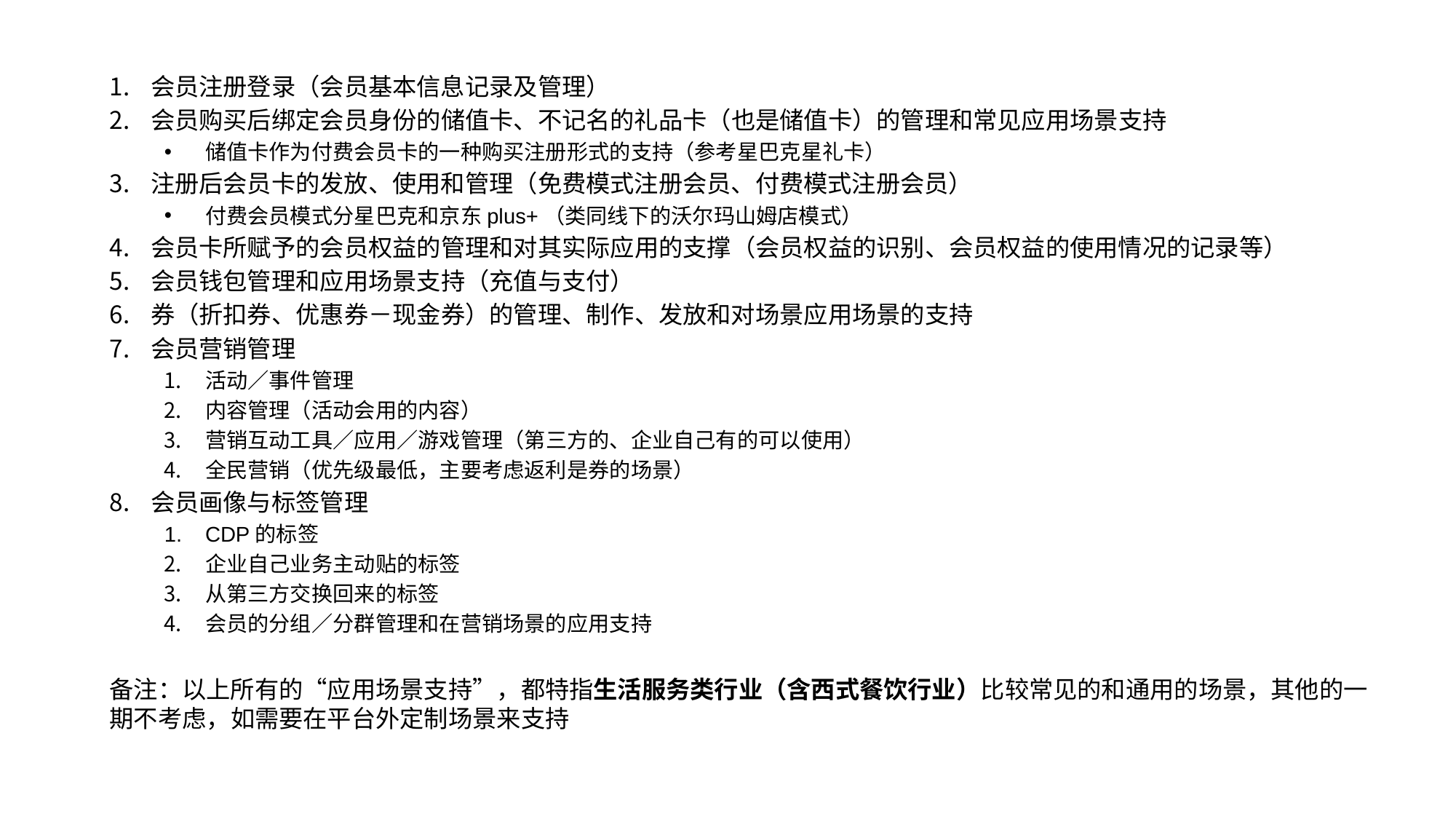

会员注册登录（会员基本信息记录及管理）
会员购买后绑定会员身份的储值卡、不记名的礼品卡（也是储值卡）的管理和常见应用场景支持
储值卡作为付费会员卡的一种购买注册形式的支持（参考星巴克星礼卡）
注册后会员卡的发放、使用和管理（免费模式注册会员、付费模式注册会员）
付费会员模式分星巴克和京东plus+（类同线下的沃尔玛山姆店模式）
会员卡所赋予的会员权益的管理和对其实际应用的支撑（会员权益的识别、会员权益的使用情况的记录等）
会员钱包管理和应用场景支持（充值与支付）
券（折扣券、优惠券－现金券）的管理、制作、发放和对场景应用场景的支持
会员营销管理
活动／事件管理
内容管理（活动会用的内容）
营销互动工具／应用／游戏管理（第三方的、企业自己有的可以使用）
全民营销（优先级最低，主要考虑返利是券的场景）
会员画像与标签管理
CDP的标签
企业自己业务主动贴的标签
从第三方交换回来的标签
会员的分组／分群管理和在营销场景的应用支持

备注：以上所有的“应用场景支持”，都特指生活服务类行业（含西式餐饮行业）比较常见的和通用的场景，其他的一期不考虑，如需要在平台外定制场景来支持